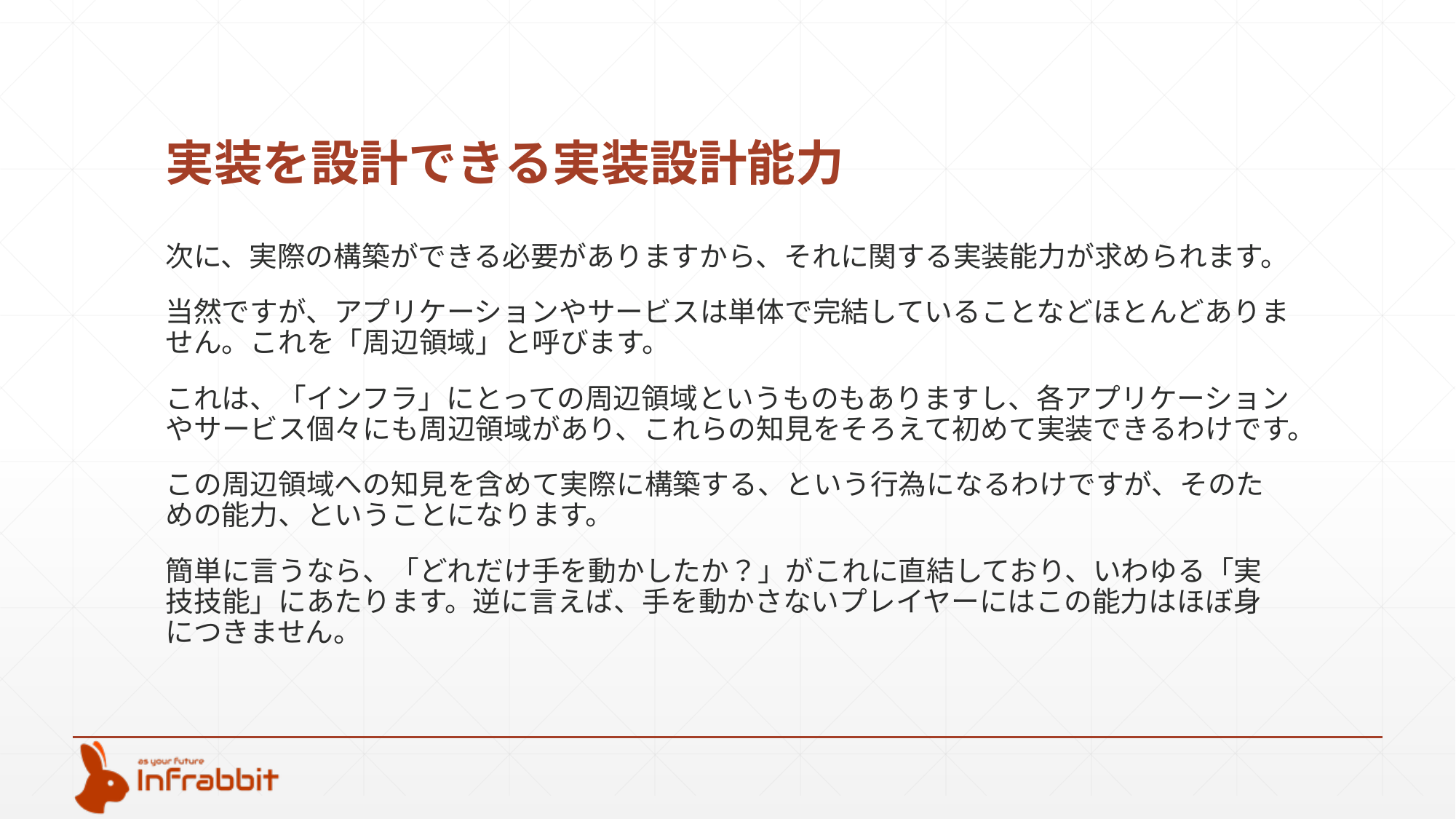

# 実装を設計できる実装設計能力
次に、実際の構築ができる必要がありますから、それに関する実装能力が求められます。
当然ですが、アプリケーションやサービスは単体で完結していることなどほとんどありません。これを「周辺領域」と呼びます。
これは、「インフラ」にとっての周辺領域というものもありますし、各アプリケーションやサービス個々にも周辺領域があり、これらの知見をそろえて初めて実装できるわけです。
この周辺領域への知見を含めて実際に構築する、という行為になるわけですが、そのための能力、ということになります。
簡単に言うなら、「どれだけ手を動かしたか？」がこれに直結しており、いわゆる「実技技能」にあたります。逆に言えば、手を動かさないプレイヤーにはこの能力はほぼ身につきません。